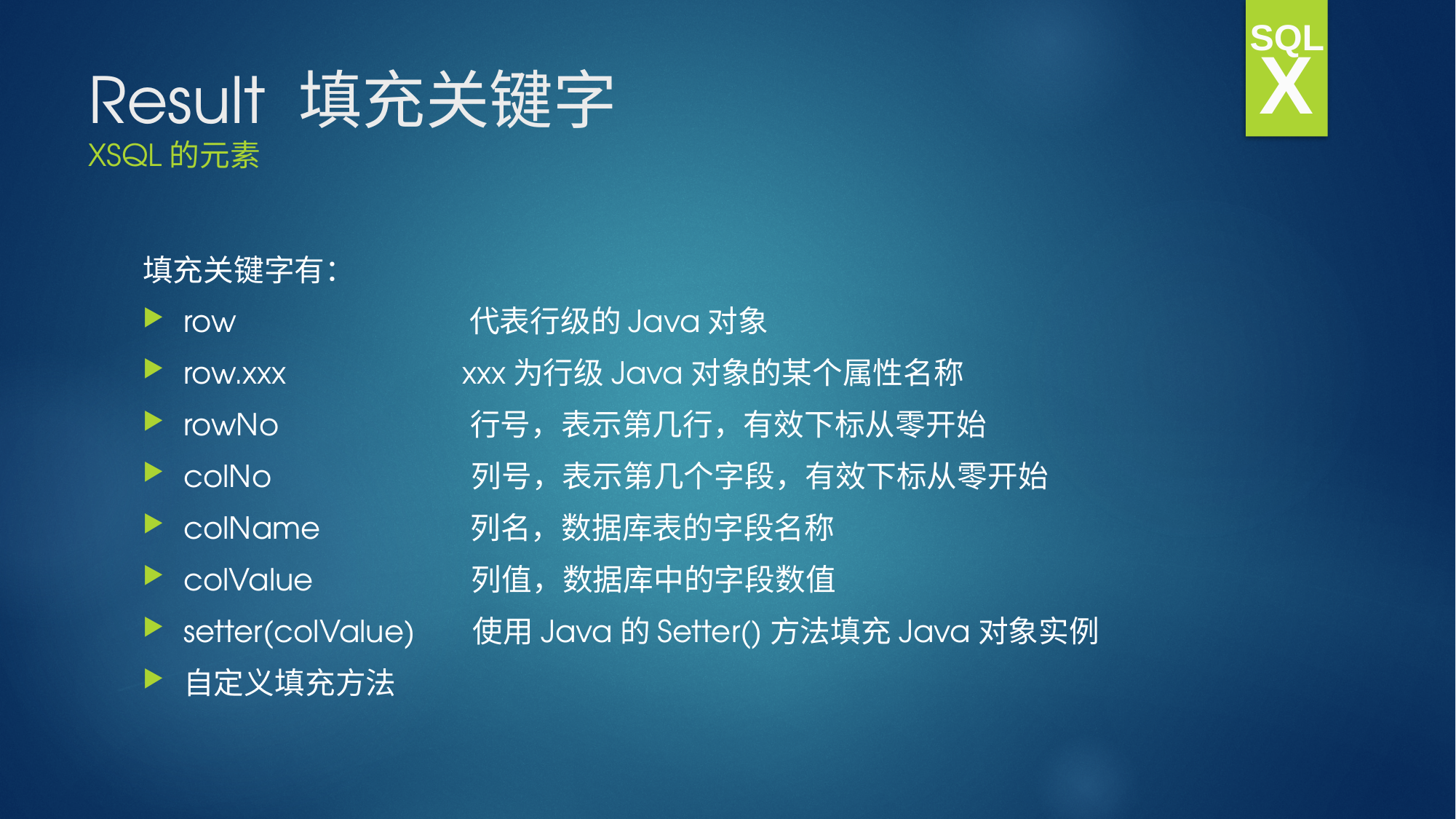

SQL
X
# Result 填充关键字 XSQL的元素
填充关键字有：
row                           代表行级的Java对象
row.xxx                     xxx为行级Java对象的某个属性名称
rowNo                      行号，表示第几行，有效下标从零开始
colNo                       列号，表示第几个字段，有效下标从零开始
colName                 列名，数据库表的字段名称
colValue                  列值，数据库中的字段数值
setter(colValue)      使用Java的Setter()方法填充Java对象实例
自定义填充方法